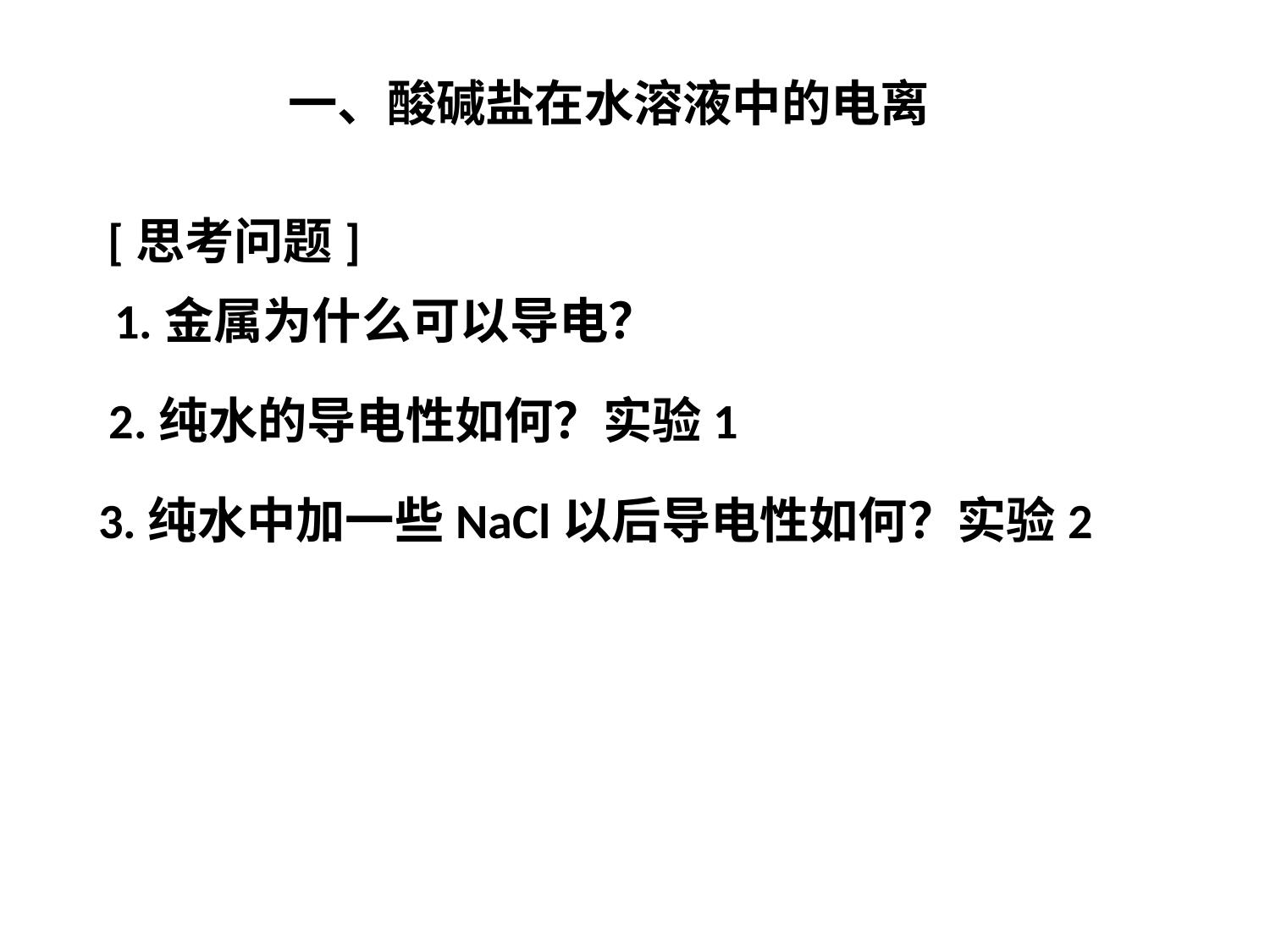

一、酸碱盐在水溶液中的电离
[思考问题]
1.金属为什么可以导电？
2.纯水的导电性如何？实验1
3.纯水中加一些NaCl以后导电性如何？实验2